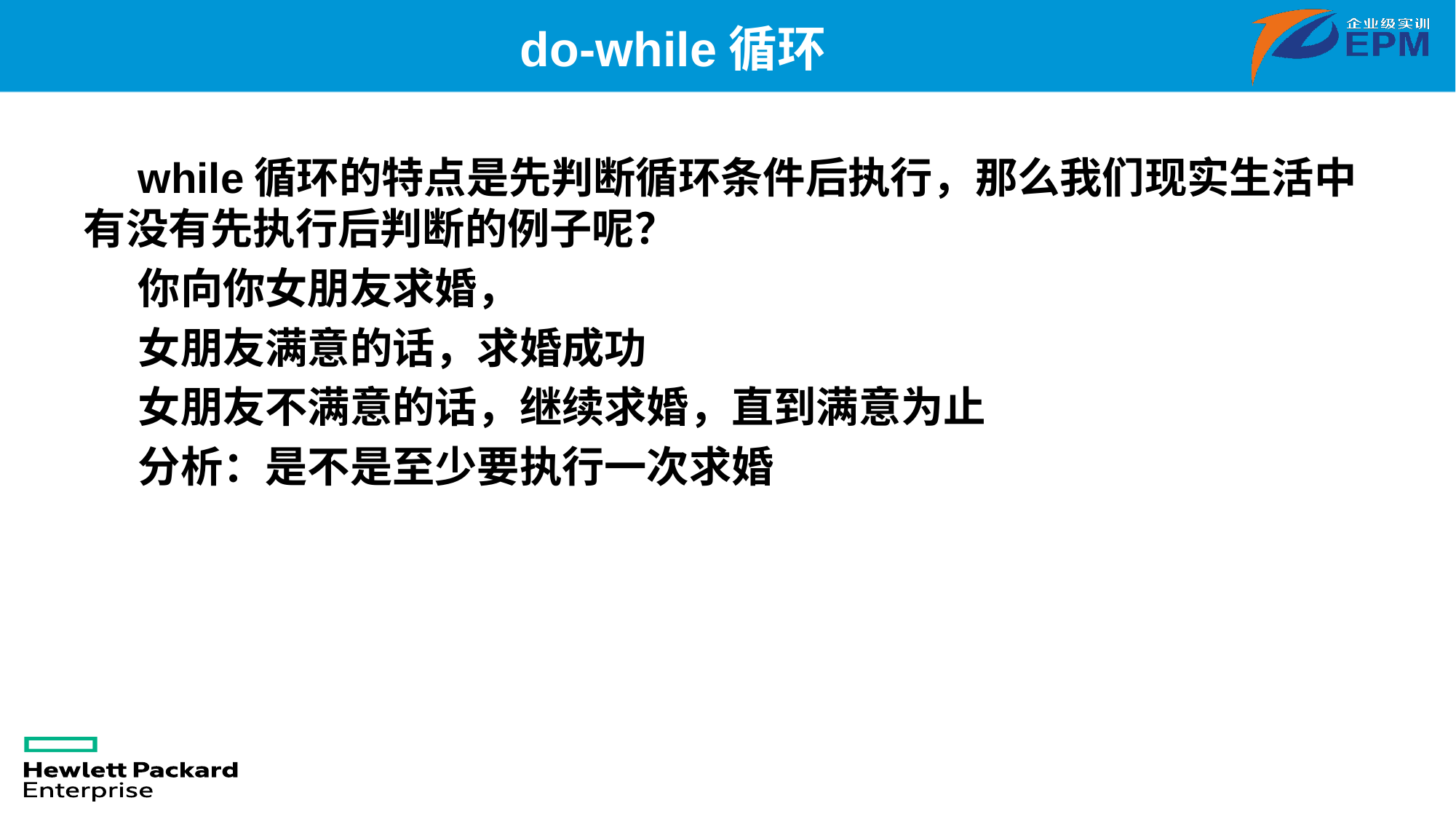

# do-while循环
while循环的特点是先判断循环条件后执行，那么我们现实生活中有没有先执行后判断的例子呢？
你向你女朋友求婚，
女朋友满意的话，求婚成功
女朋友不满意的话，继续求婚，直到满意为止
分析：是不是至少要执行一次求婚